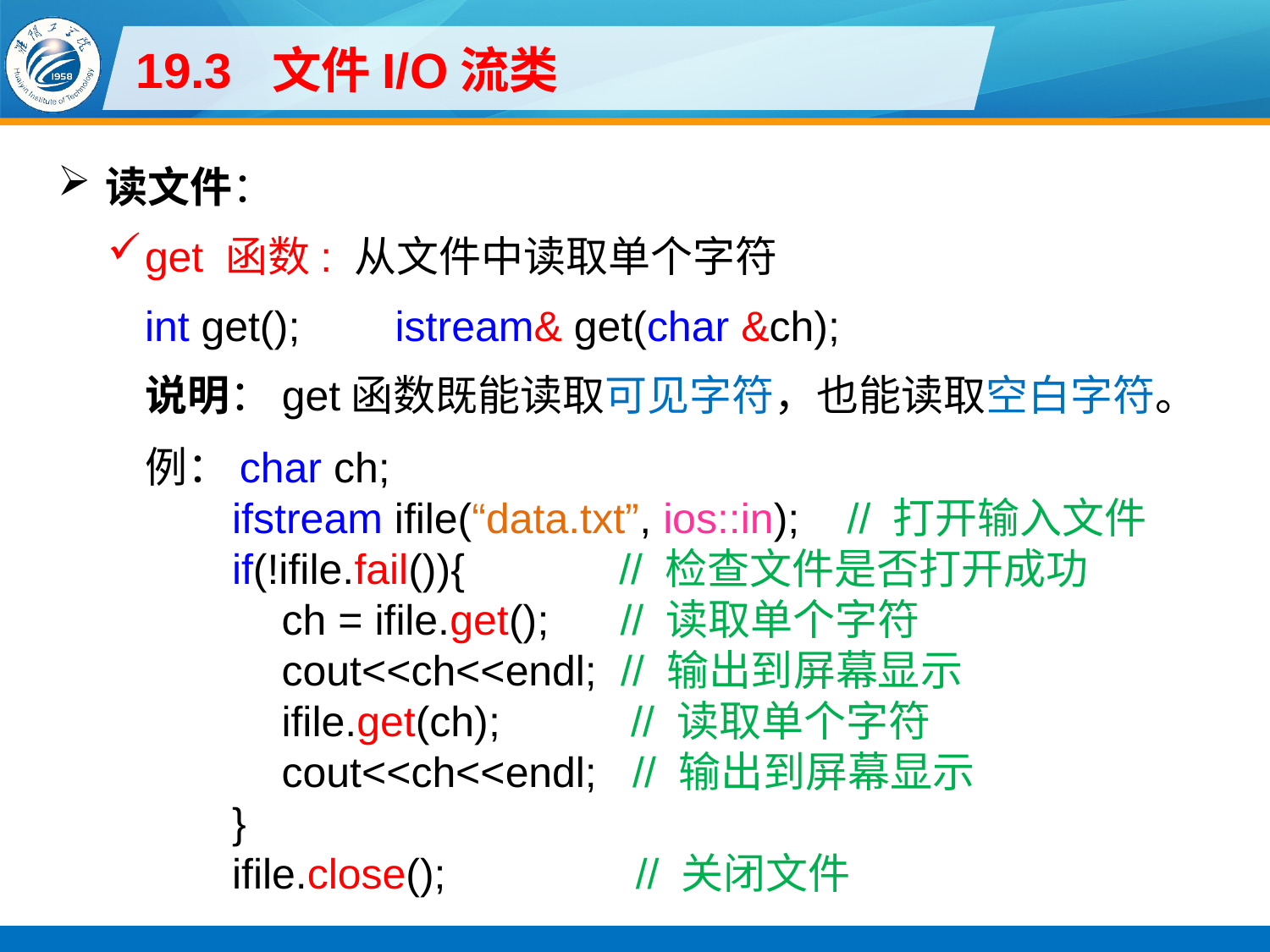

# 19.3  文件I/O流类
读文件：
get 函数: 从文件中读取单个字符
int get();        istream& get(char &ch);
说明：get函数既能读取可见字符，也能读取空白字符。
例：char ch;
ifstream ifile(“data.txt”, ios::in);    // 打开输入文件
if(!ifile.fail()){             // 检查文件是否打开成功
ch = ifile.get();      // 读取单个字符
cout<<ch<<endl;  // 输出到屏幕显示
ifile.get(ch);           // 读取单个字符
cout<<ch<<endl;   // 输出到屏幕显示
}
ifile.close();                // 关闭文件